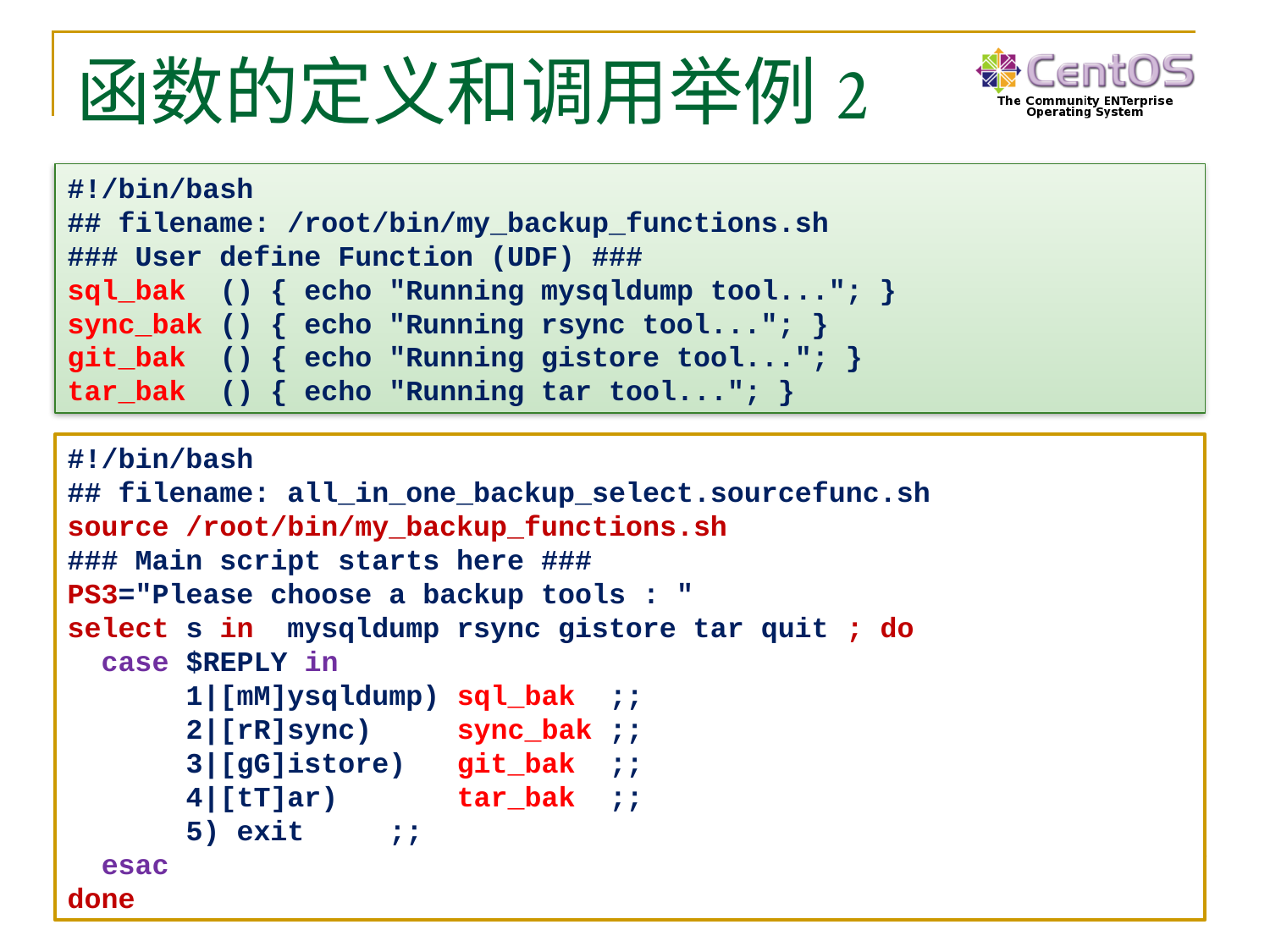

# 函数的定义和调用举例2
#!/bin/bash
## filename: /root/bin/my_backup_functions.sh
### User define Function (UDF) ###
sql_bak  () { echo "Running mysqldump tool..."; }
sync_bak () { echo "Running rsync tool..."; }
git_bak  () { echo "Running gistore tool..."; }
tar_bak  () { echo "Running tar tool..."; }
#!/bin/bash
## filename: all_in_one_backup_select.sourcefunc.sh
source /root/bin/my_backup_functions.sh
### Main script starts here ###
PS3="Please choose a backup tools : "
select s in  mysqldump rsync gistore tar quit ; do
  case $REPLY in
       1|[mM]ysqldump) sql_bak  ;;
       2|[rR]sync)     sync_bak ;;
       3|[gG]istore)   git_bak  ;;
       4|[tT]ar)       tar_bak  ;;
       5) exit     ;;
  esac
done
梁如军（linuxbooks@126.com）
Creative Commons License（BY-NC-SA）
2019年2月17日
159